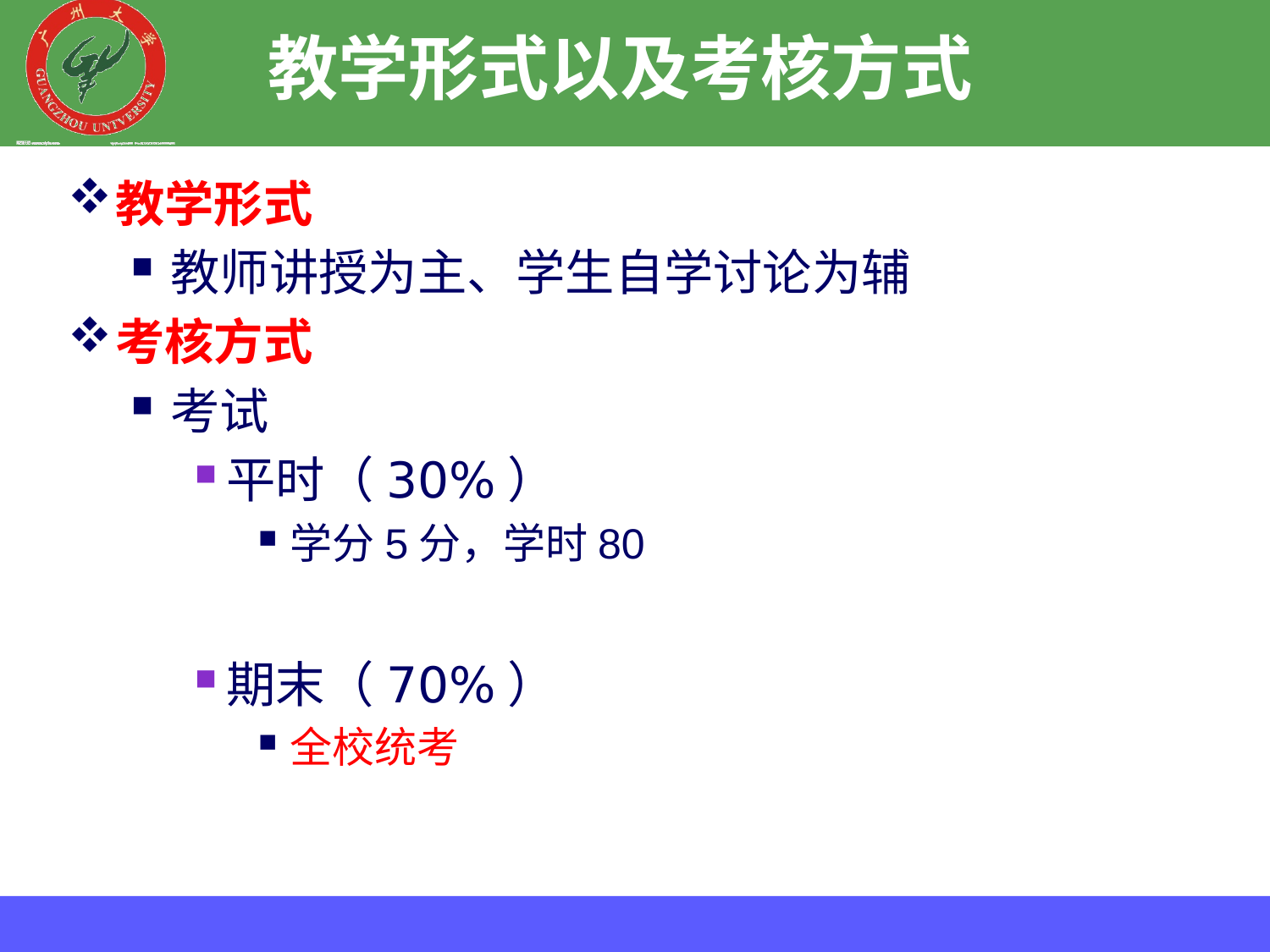

# 教学形式以及考核方式
教学形式
教师讲授为主、学生自学讨论为辅
考核方式
考试
平时（30%）
学分5分，学时80

期末（70%）
全校统考